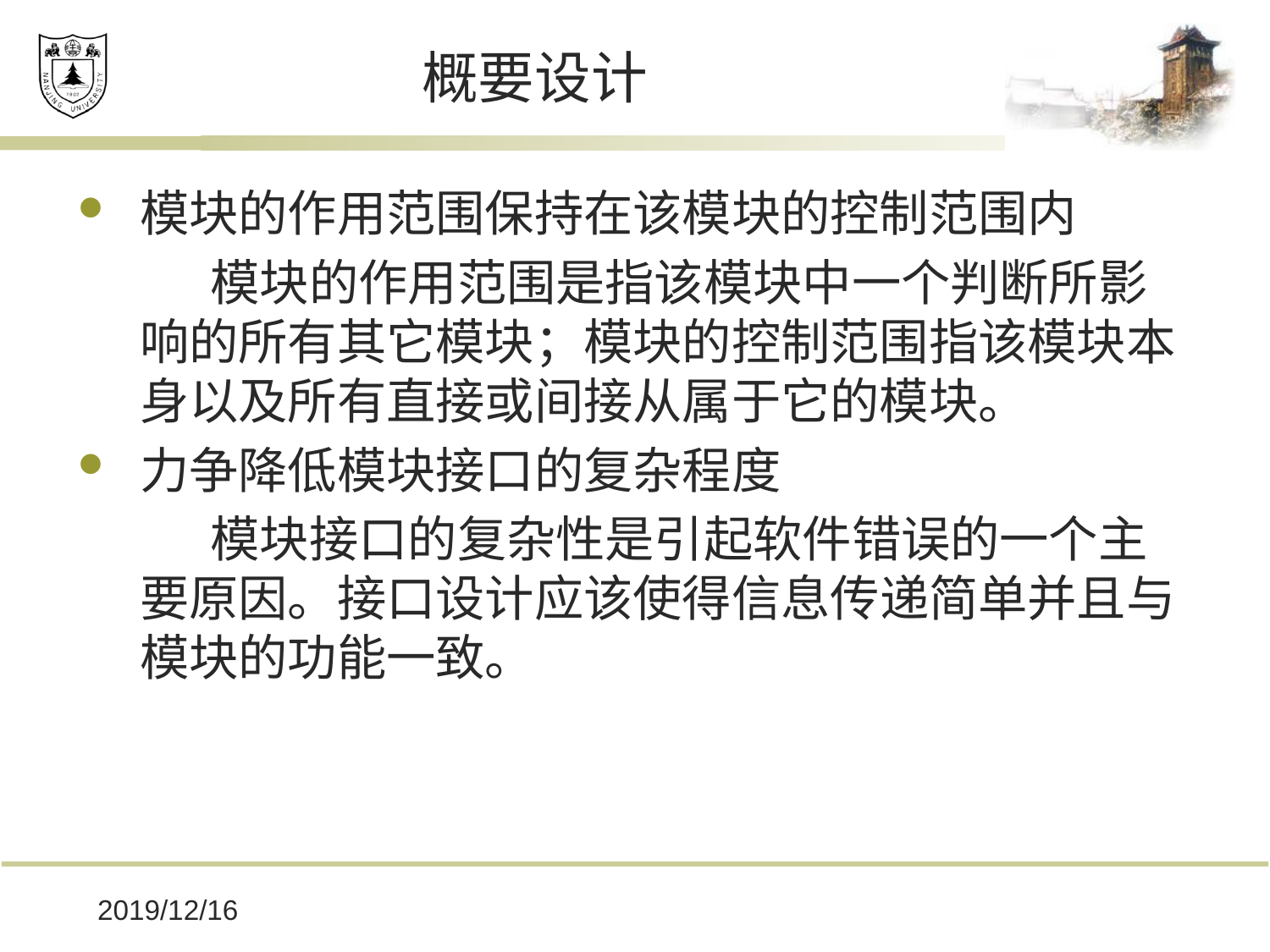

# 概要设计
模块的作用范围保持在该模块的控制范围内
           模块的作用范围是指该模块中一个判断所影响的所有其它模块；模块的控制范围指该模块本身以及所有直接或间接从属于它的模块。
力争降低模块接口的复杂程度
           模块接口的复杂性是引起软件错误的一个主要原因。接口设计应该使得信息传递简单并且与模块的功能一致。
2019/12/16